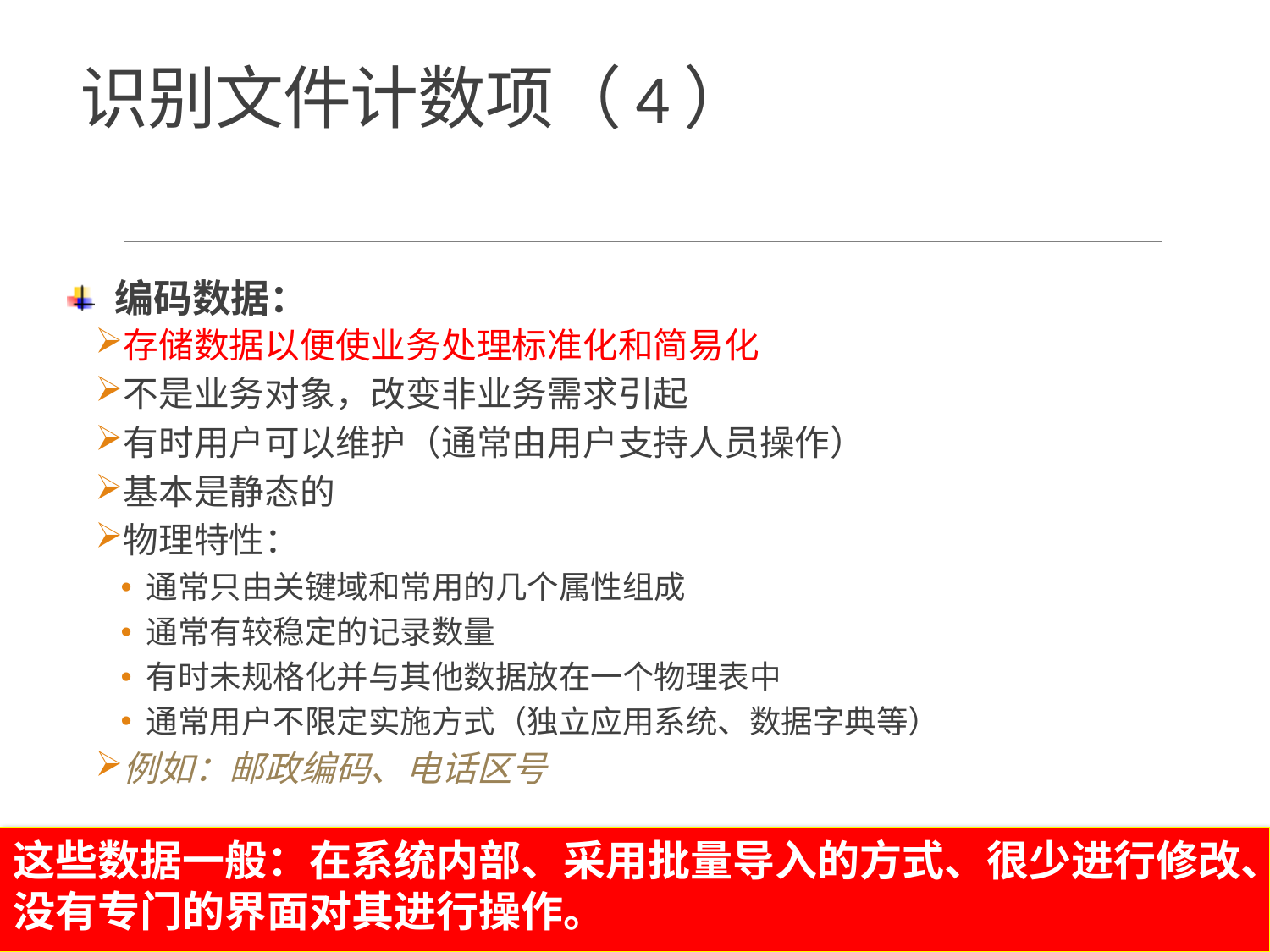

# 识别文件计数项（4）
编码数据：
存储数据以便使业务处理标准化和简易化
不是业务对象，改变非业务需求引起
有时用户可以维护（通常由用户支持人员操作）
基本是静态的
物理特性：
通常只由关键域和常用的几个属性组成
通常有较稳定的记录数量
有时未规格化并与其他数据放在一个物理表中
通常用户不限定实施方式（独立应用系统、数据字典等）
例如：邮政编码、电话区号
这些数据一般：在系统内部、采用批量导入的方式、很少进行修改、没有专门的界面对其进行操作。